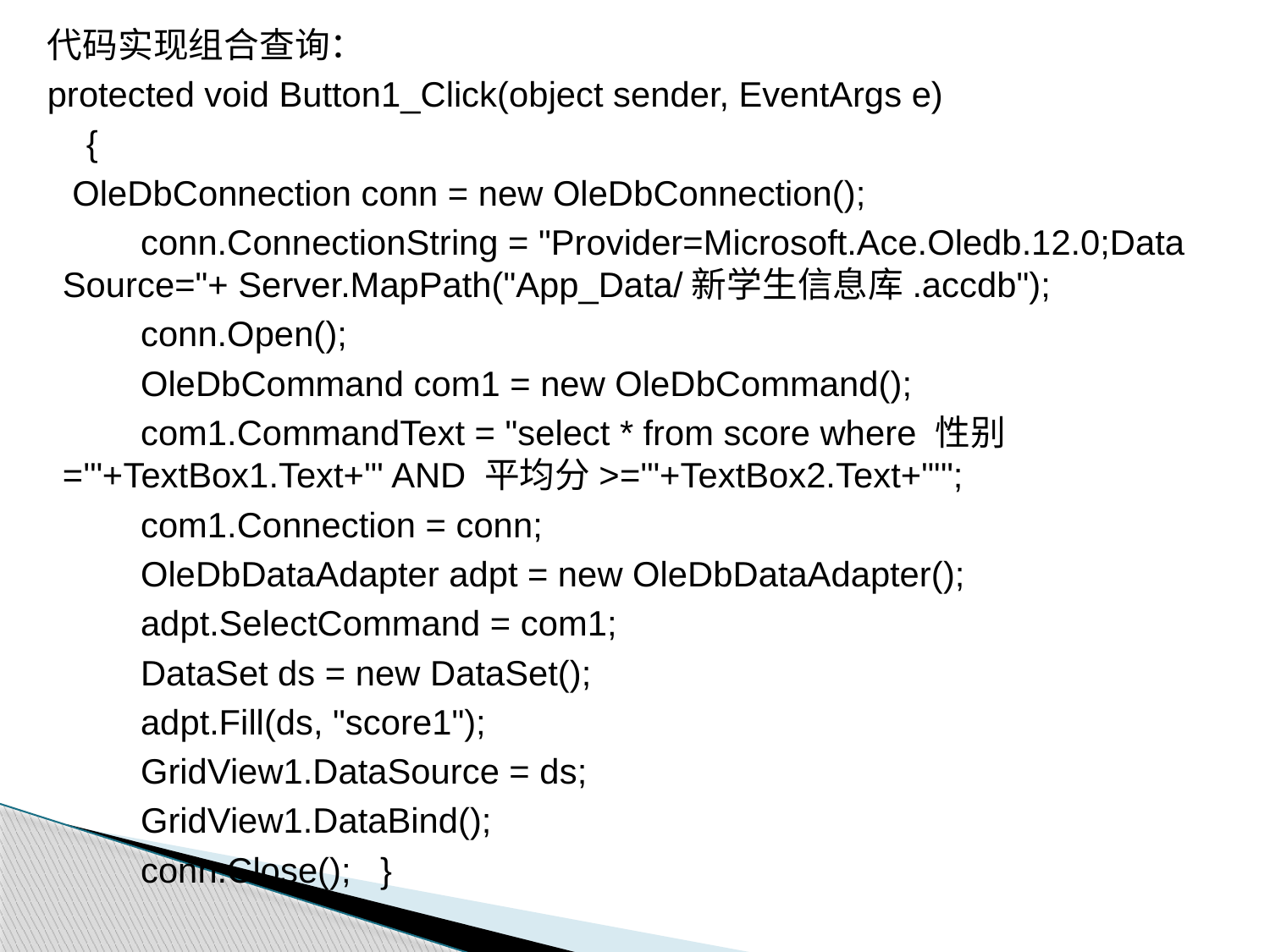

代码实现组合查询：
protected void Button1_Click(object sender, EventArgs e)
    {
 OleDbConnection conn = new OleDbConnection();
        conn.ConnectionString = "Provider=Microsoft.Ace.Oledb.12.0;Data Source="+ Server.MapPath("App_Data/新学生信息库.accdb");
        conn.Open();
        OleDbCommand com1 = new OleDbCommand();
        com1.CommandText = "select * from score where 性别='"+TextBox1.Text+"' AND 平均分>='"+TextBox2.Text+"'";
        com1.Connection = conn;
        OleDbDataAdapter adpt = new OleDbDataAdapter();
        adpt.SelectCommand = com1;
        DataSet ds = new DataSet();
        adpt.Fill(ds, "score1");
        GridView1.DataSource = ds;
        GridView1.DataBind();
        conn.Close();   }